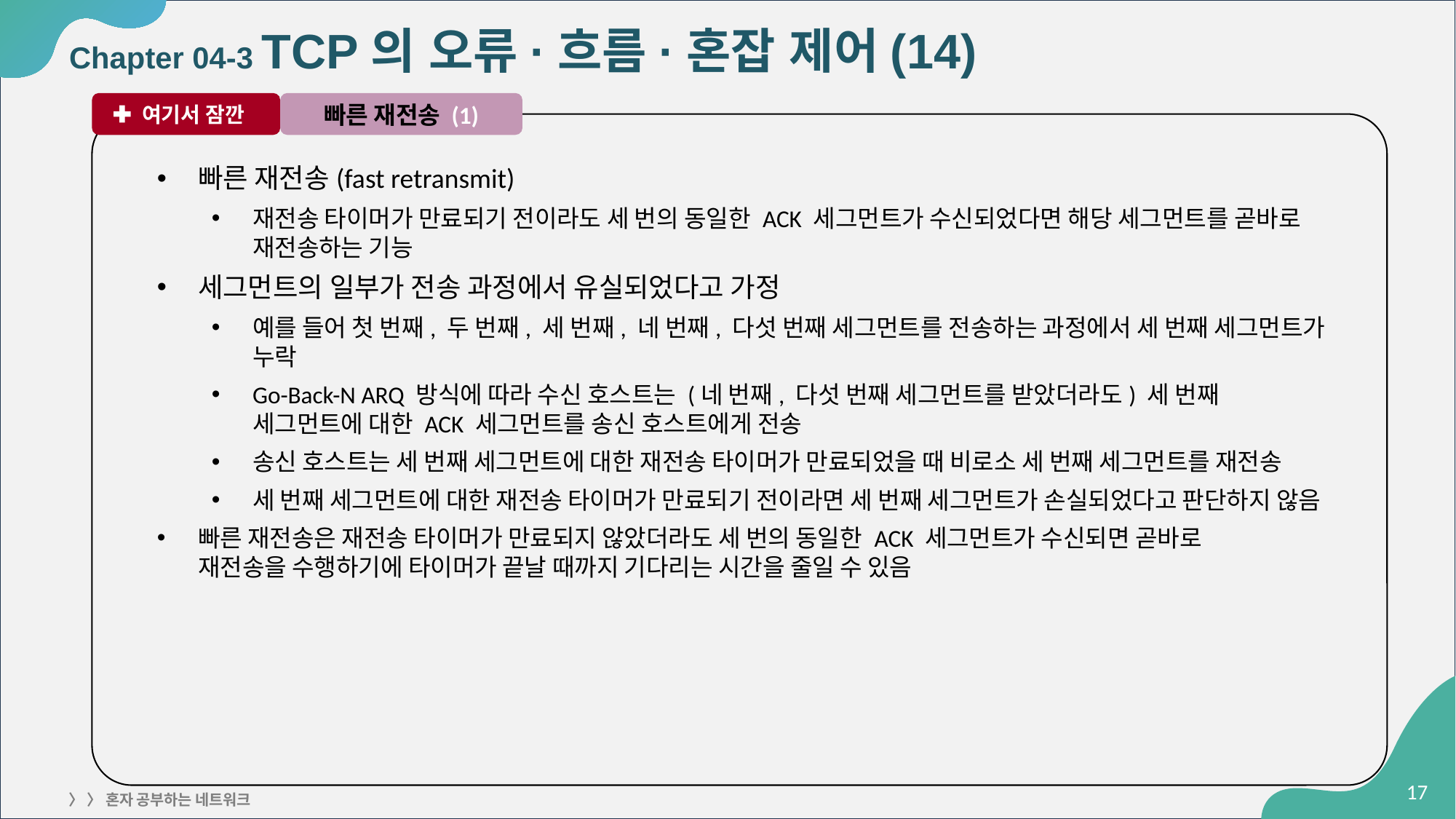

# Chapter 04-3 TCP의 오류·흐름·혼잡 제어(14)
     여기서 잠깐
빠른 재전송 (1)

빠른 재전송(fast retransmit)
재전송 타이머가 만료되기 전이라도 세 번의 동일한 ACK 세그먼트가 수신되었다면 해당 세그먼트를 곧바로 재전송하는 기능
세그먼트의 일부가 전송 과정에서 유실되었다고 가정
예를 들어 첫 번째, 두 번째, 세 번째, 네 번째, 다섯 번째 세그먼트를 전송하는 과정에서 세 번째 세그먼트가 누락
Go-Back-N ARQ 방식에 따라 수신 호스트는 (네 번째, 다섯 번째 세그먼트를 받았더라도) 세 번째
세그먼트에 대한 ACK 세그먼트를 송신 호스트에게 전송
송신 호스트는 세 번째 세그먼트에 대한 재전송 타이머가 만료되었을 때 비로소 세 번째 세그먼트를 재전송
세 번째 세그먼트에 대한 재전송 타이머가 만료되기 전이라면 세 번째 세그먼트가 손실되었다고 판단하지 않음
빠른 재전송은 재전송 타이머가 만료되지 않았더라도 세 번의 동일한 ACK 세그먼트가 수신되면 곧바로
재전송을 수행하기에 타이머가 끝날 때까지 기다리는 시간을 줄일 수 있음
17
〉 〉 혼자 공부하는 네트워크